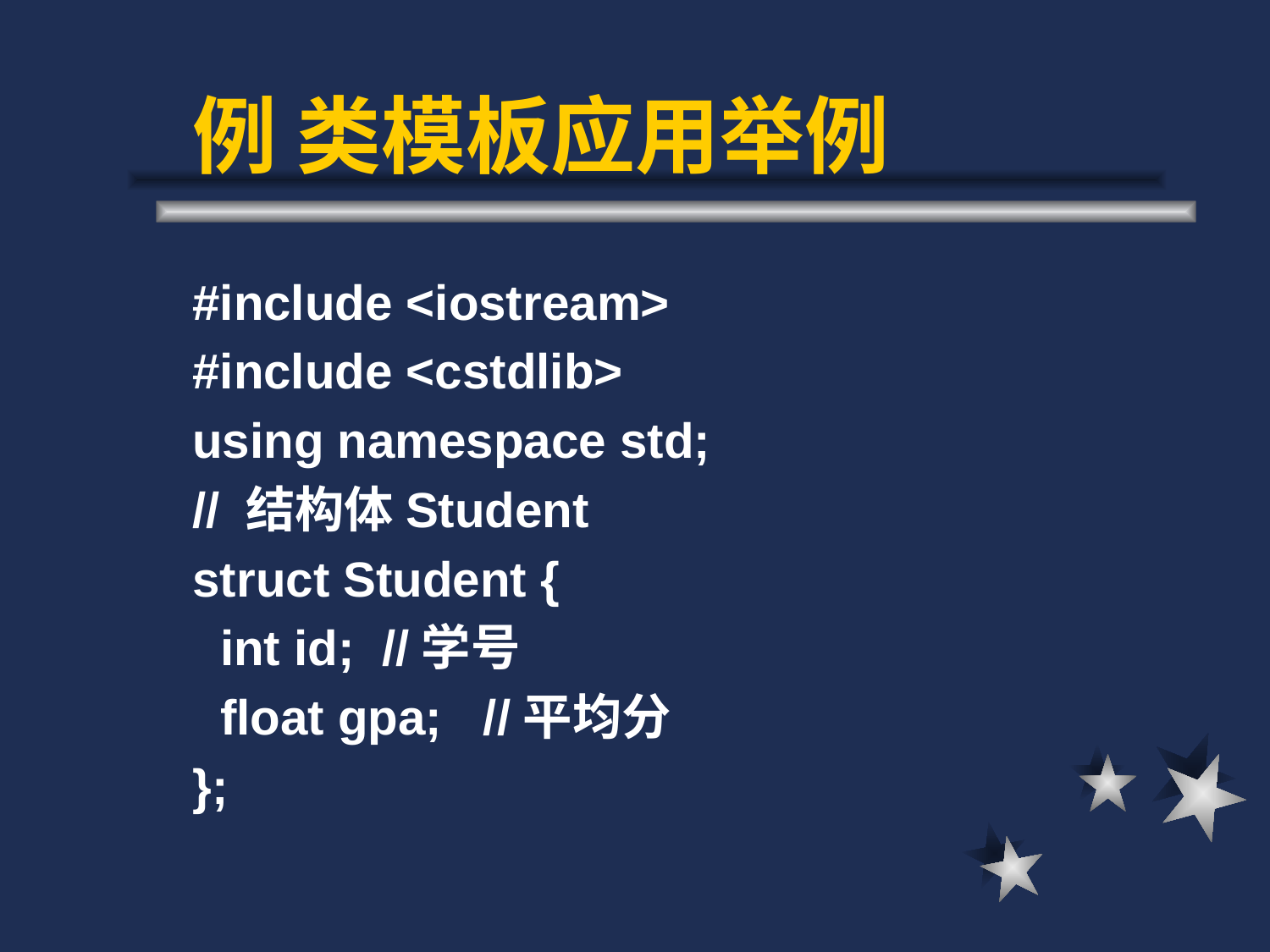

# 例 类模板应用举例
#include <iostream>
#include <cstdlib>
using namespace std;
// 结构体Student
struct Student {
  int id;  //学号
  float gpa;   //平均分
};
32